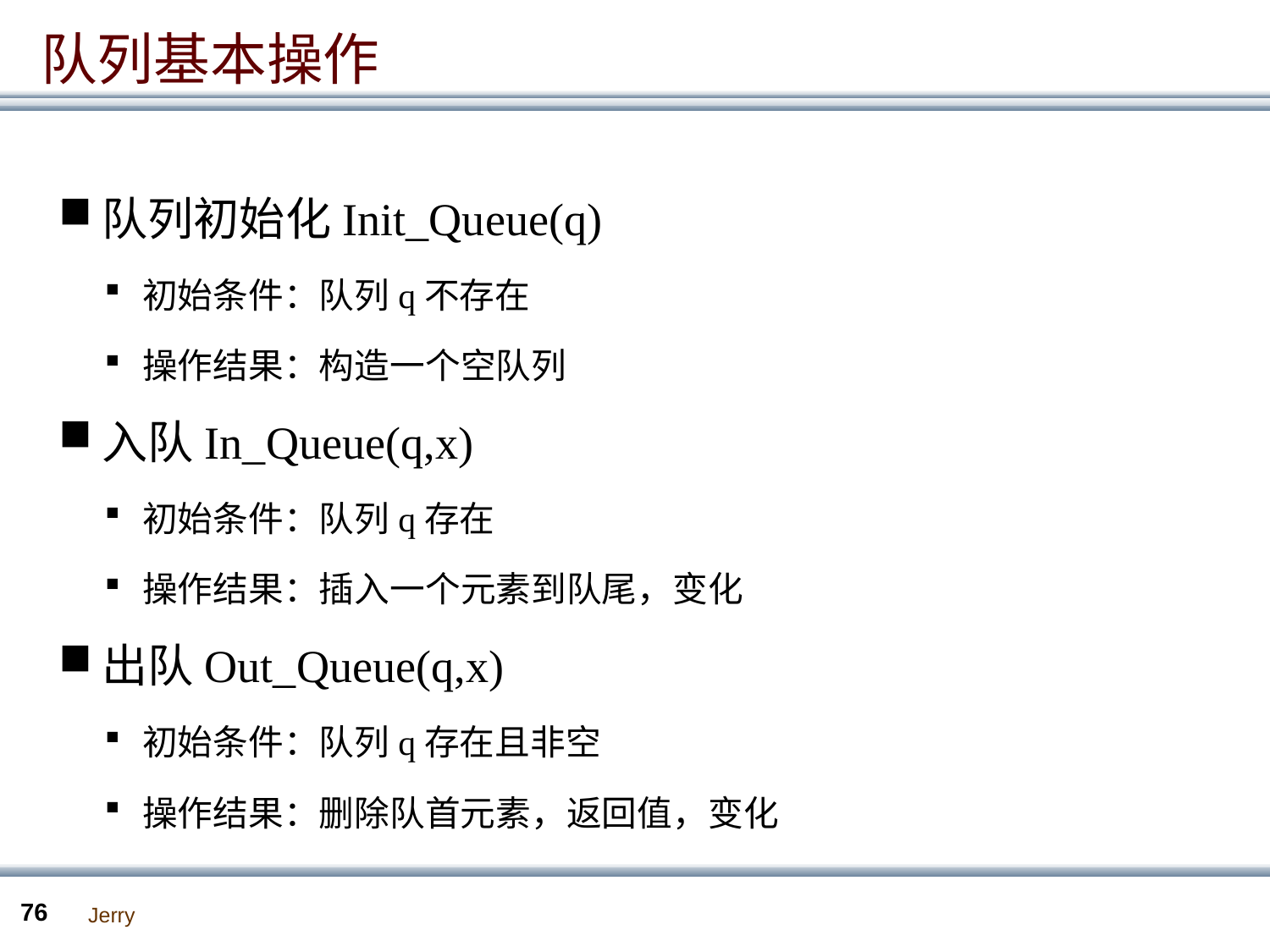

队列基本操作
队列初始化Init_Queue(q)
初始条件：队列q不存在
操作结果：构造一个空队列
入队In_Queue(q,x)
初始条件：队列q存在
操作结果：插入一个元素到队尾，变化
出队Out_Queue(q,x)
初始条件：队列q存在且非空
操作结果：删除队首元素，返回值，变化